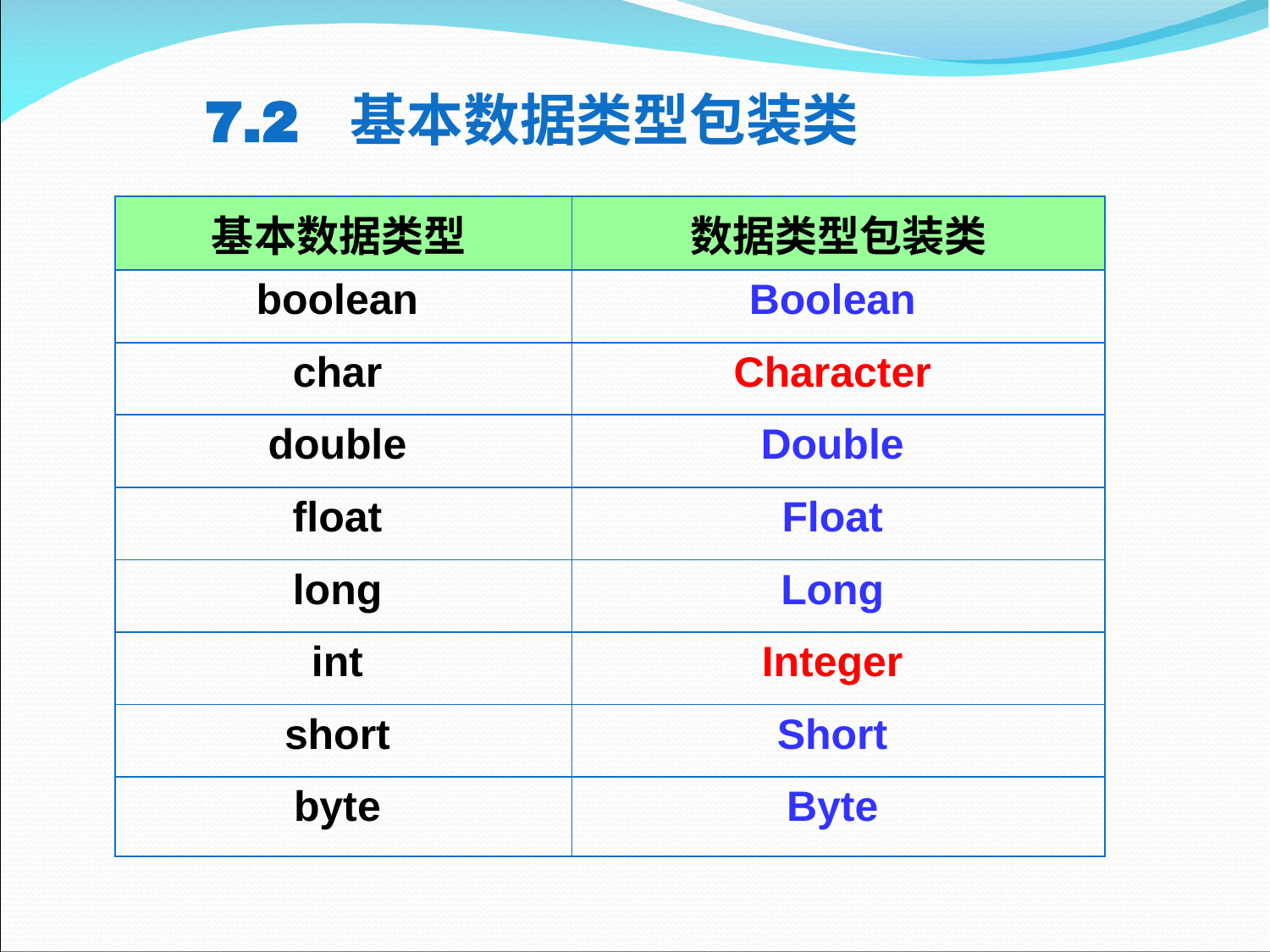

# 7.2  基本数据类型包装类
| 基本数据类型 | 数据类型包装类 |
| --- | --- |
| boolean | Boolean |
| char | Character |
| double | Double |
| float | Float |
| long | Long |
| int | Integer |
| short | Short |
| byte | Byte |